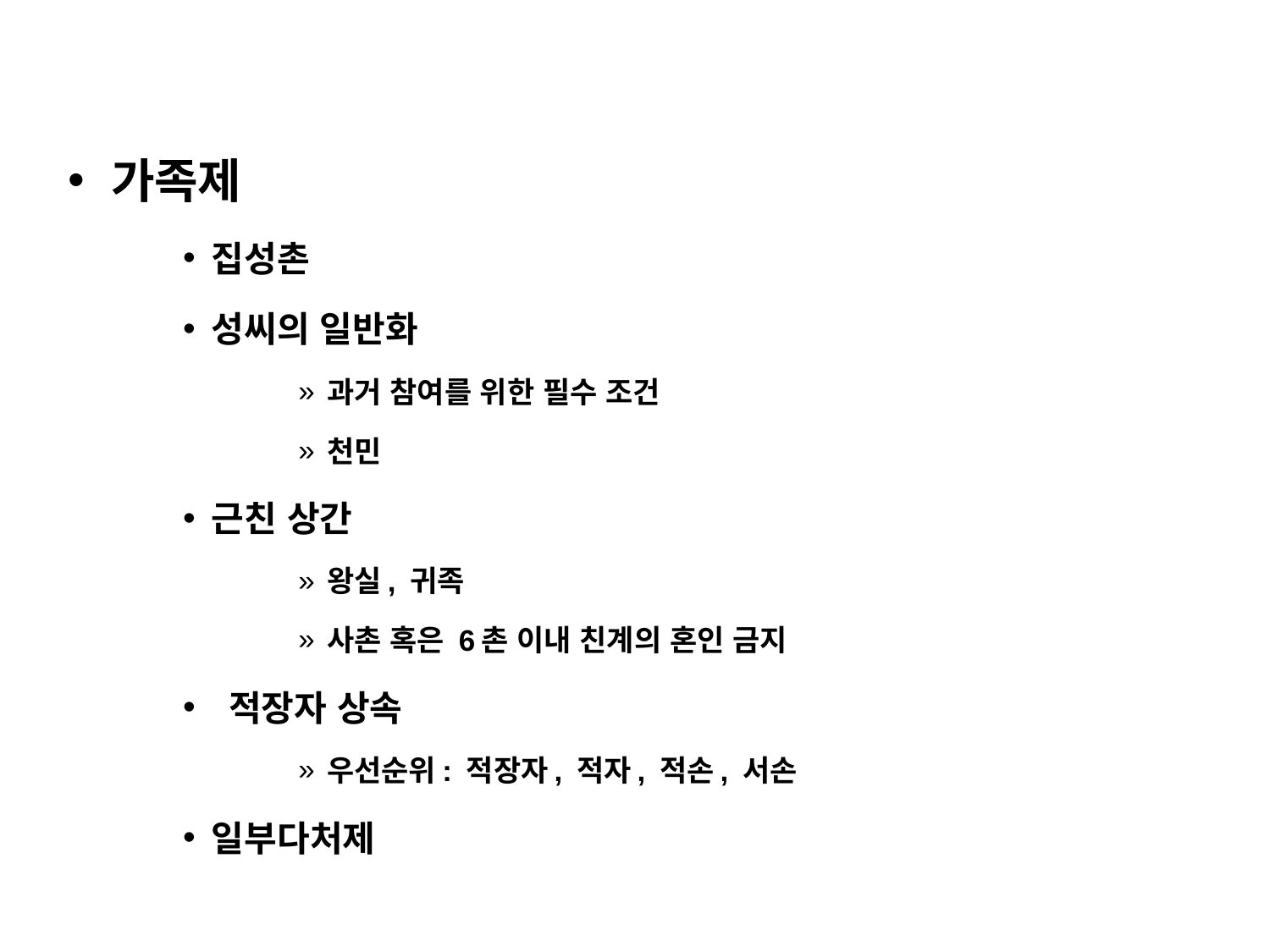

가족제
집성촌
성씨의 일반화
과거 참여를 위한 필수 조건
천민
근친 상간
왕실, 귀족
사촌 혹은 6촌 이내 친계의 혼인 금지
 적장자 상속
우선순위: 적장자, 적자, 적손, 서손
일부다처제